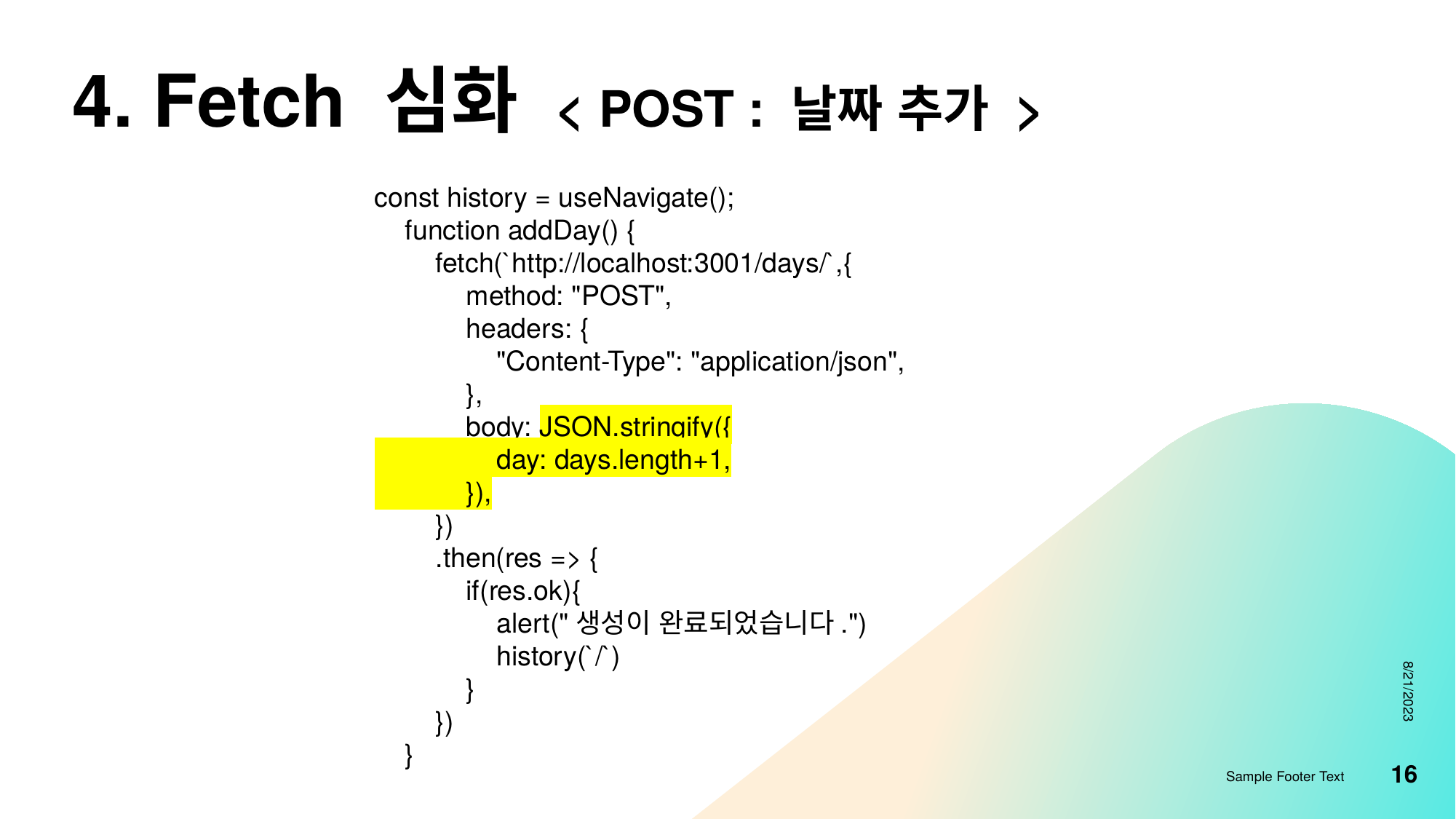

# 4. Fetch 심화 < POST : 날짜 추가 >
const history = useNavigate();
    function addDay() {
        fetch(`http://localhost:3001/days/`,{
            method: "POST",
            headers: {
                "Content-Type": "application/json",
            },
            body: JSON.stringify({
                day: days.length+1,
            }),
        })
        .then(res => {
            if(res.ok){
                alert("생성이 완료되었습니다.")
                history(`/`)
            }
        })
    }
8/21/2023
Sample Footer Text
16